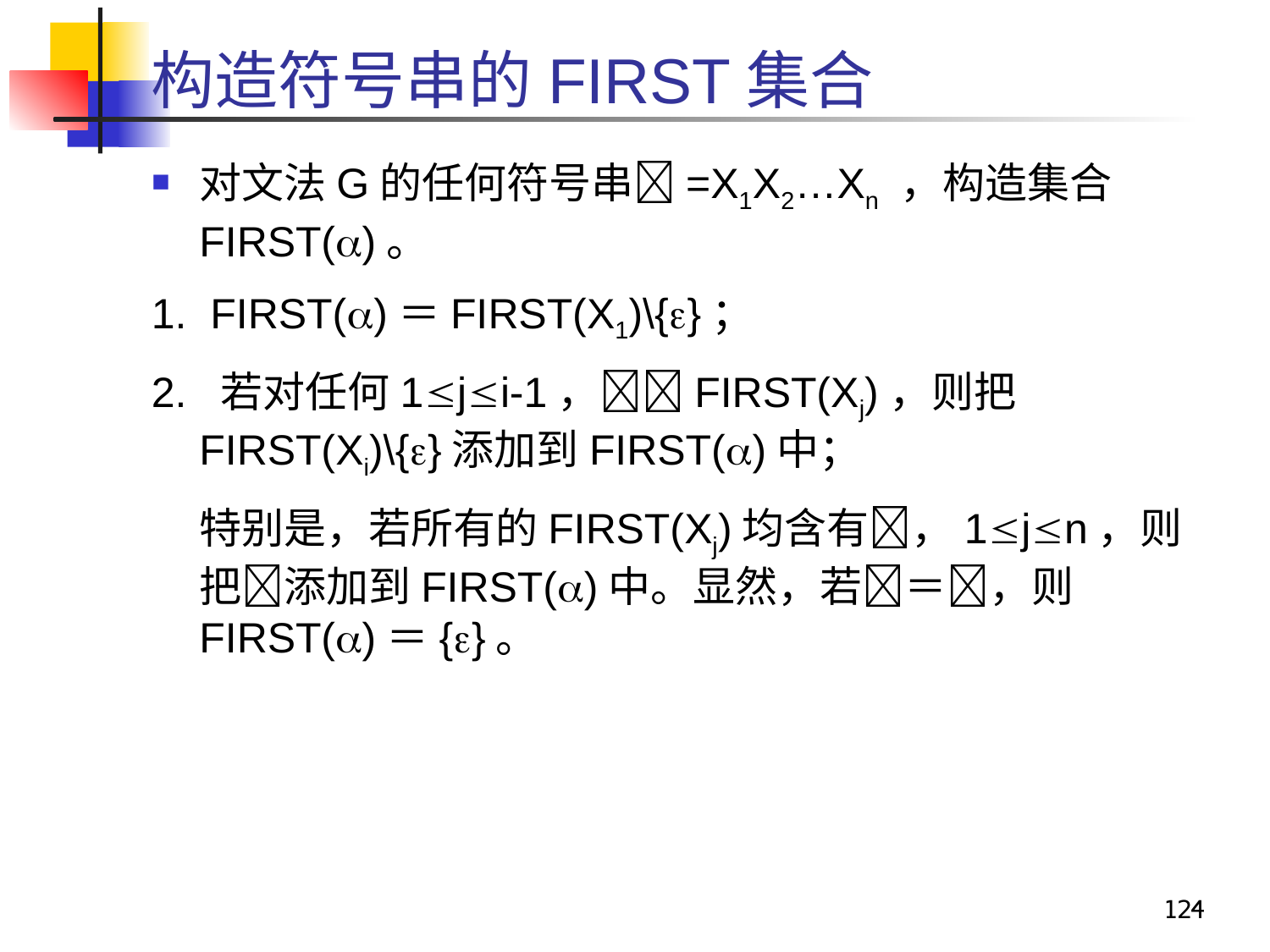

# 构造符号串的FIRST集合
对文法G的任何符号串α=X1X2…Xn ，构造集合FIRST(α)。
1.  FIRST(α)＝FIRST(X1)\{ε}；
2.  若对任何1≤j≤i-1，ε∈FIRST(Xj)，则把FIRST(Xi)\{ε}添加到FIRST(α)中；
	特别是，若所有的FIRST(Xj)均含有ε，1≤j≤n，则把ε添加到FIRST(α)中。显然，若α＝ε，则FIRST(α)＝{ε}。

124